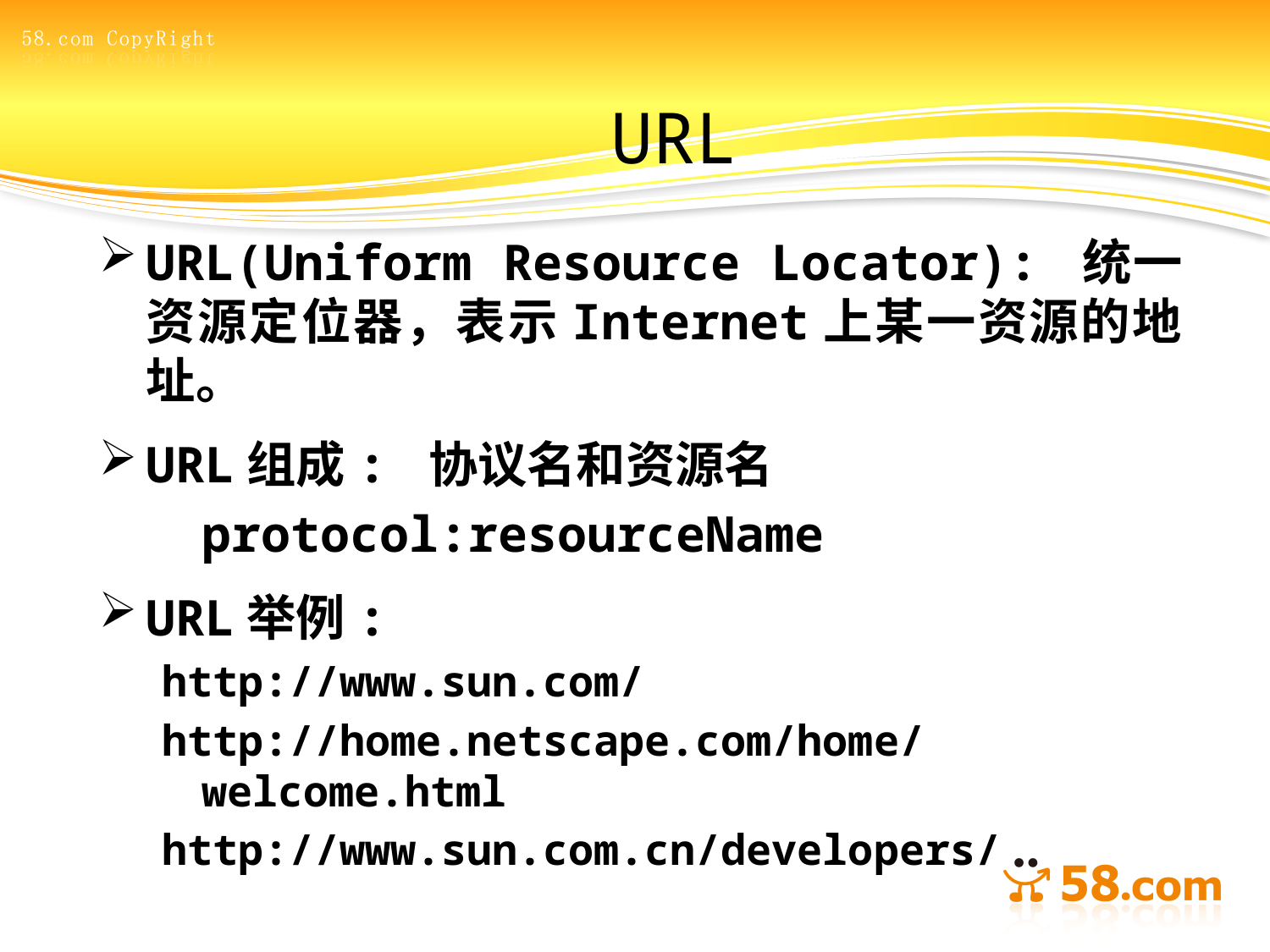

# URL
URL(Uniform Resource Locator): 统一资源定位器，表示Internet上某一资源的地址。
URL组成: 协议名和资源名
	protocol:resourceName
URL举例:
http://www.sun.com/
http://home.netscape.com/home/welcome.html
http://www.sun.com.cn/developers/